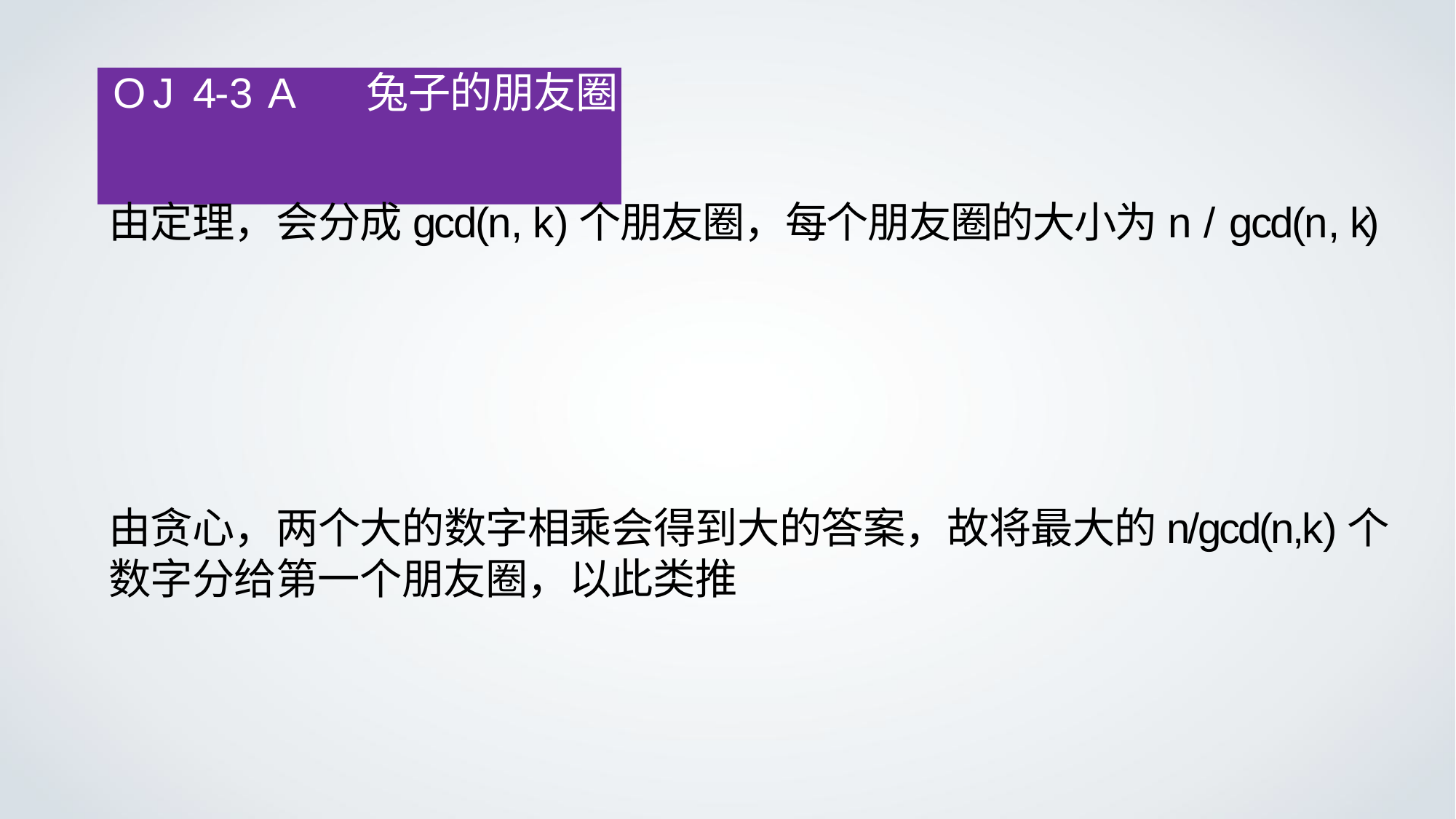

# OJ 4-3 A	兔子的朋友圈
由定理，会分成gcd(n, k)个朋友圈，每个朋友圈的大小为n / gcd(n, k)
由贪心，两个大的数字相乘会得到大的答案，故将最大的n/gcd(n,k)个数字分给第一个朋友圈，以此类推